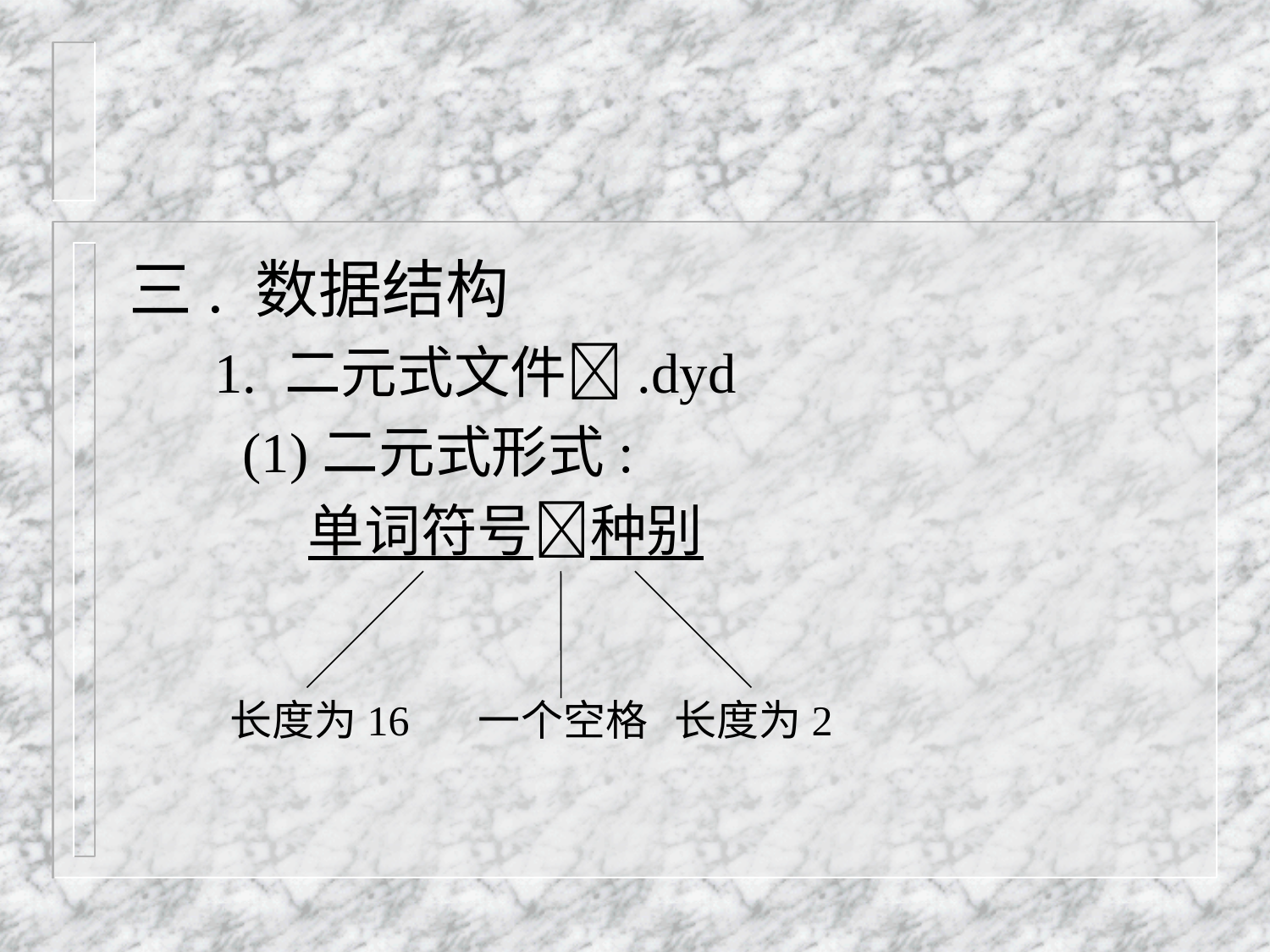

三. 数据结构
      1. 二元式文件∗.dyd
        (1)二元式形式:
             单词符号∪种别

长度为16
一个空格
长度为2